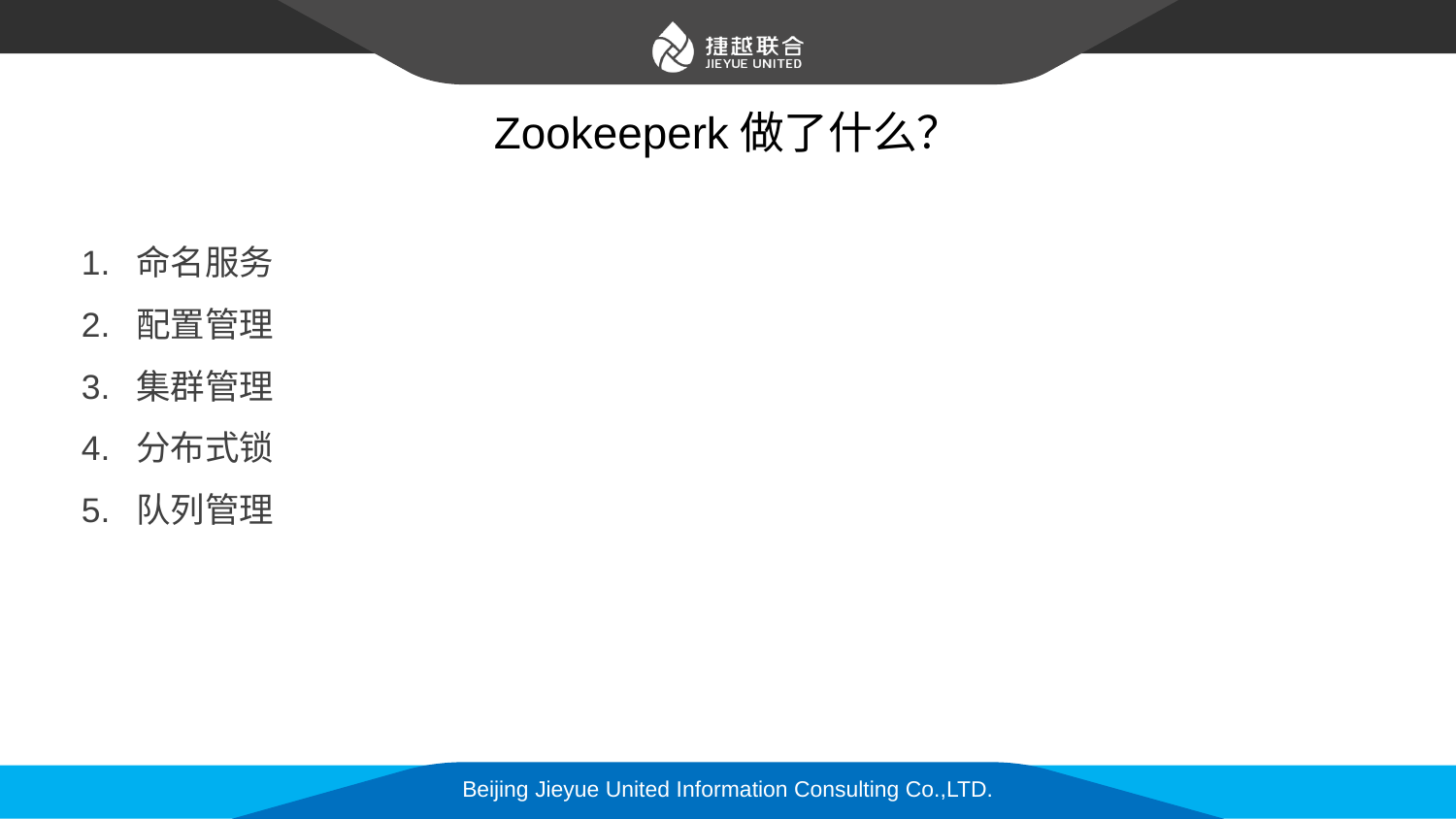

# Zookeeperk做了什么？

命名服务
配置管理
集群管理
分布式锁
队列管理